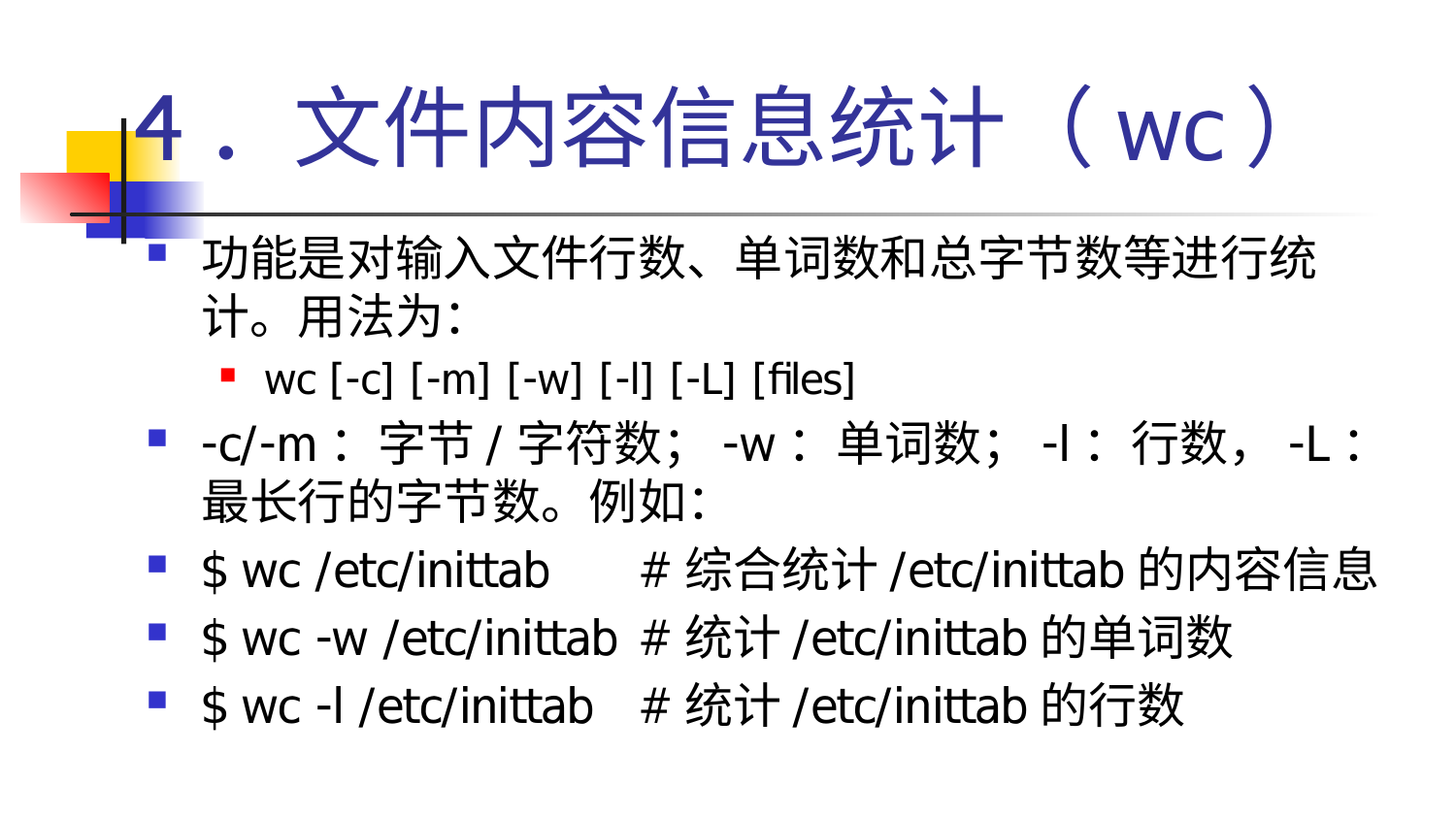

# 4．文件内容信息统计（wc）
功能是对输入文件行数、单词数和总字节数等进行统计。用法为：
wc [-c] [-m] [-w] [-l] [-L] [files]
-c/-m：字节/字符数；-w：单词数；-l：行数，-L：最长行的字节数。例如：
$ wc /etc/inittab 	#综合统计/etc/inittab的内容信息
$ wc -w /etc/inittab 	#统计/etc/inittab的单词数
$ wc -l /etc/inittab 	#统计/etc/inittab的行数